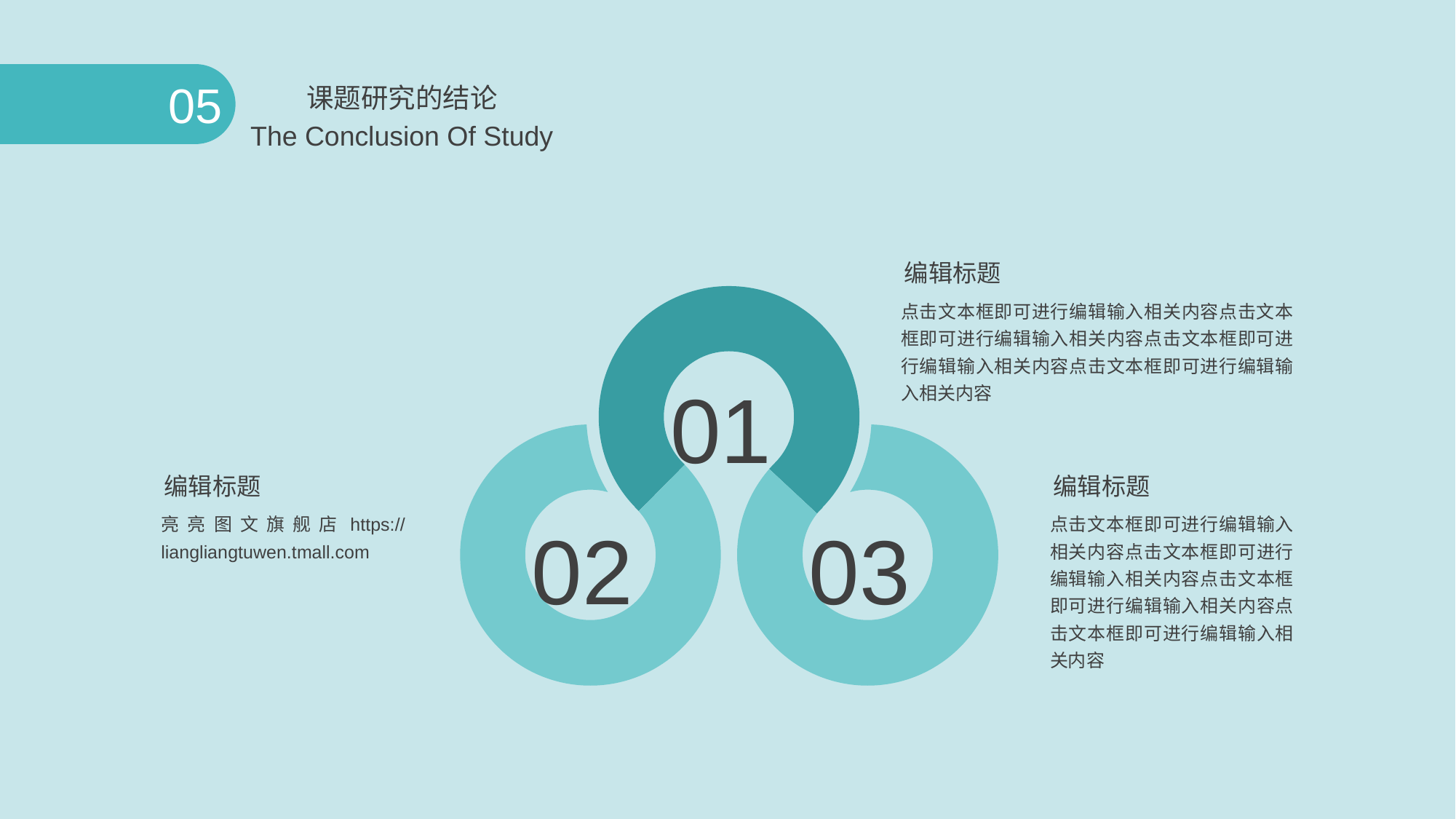

课题研究的结论

05
The Conclusion Of Study
编辑标题

01

02
03
点击文本框即可进行编辑输入相关内容点击文本框即可进行编辑输入相关内容点击文本框即可进行编辑输入相关内容点击文本框即可进行编辑输入相关内容
编辑标题
编辑标题
亮亮图文旗舰店https://liangliangtuwen.tmall.com
点击文本框即可进行编辑输入相关内容点击文本框即可进行编辑输入相关内容点击文本框即可进行编辑输入相关内容点击文本框即可进行编辑输入相关内容